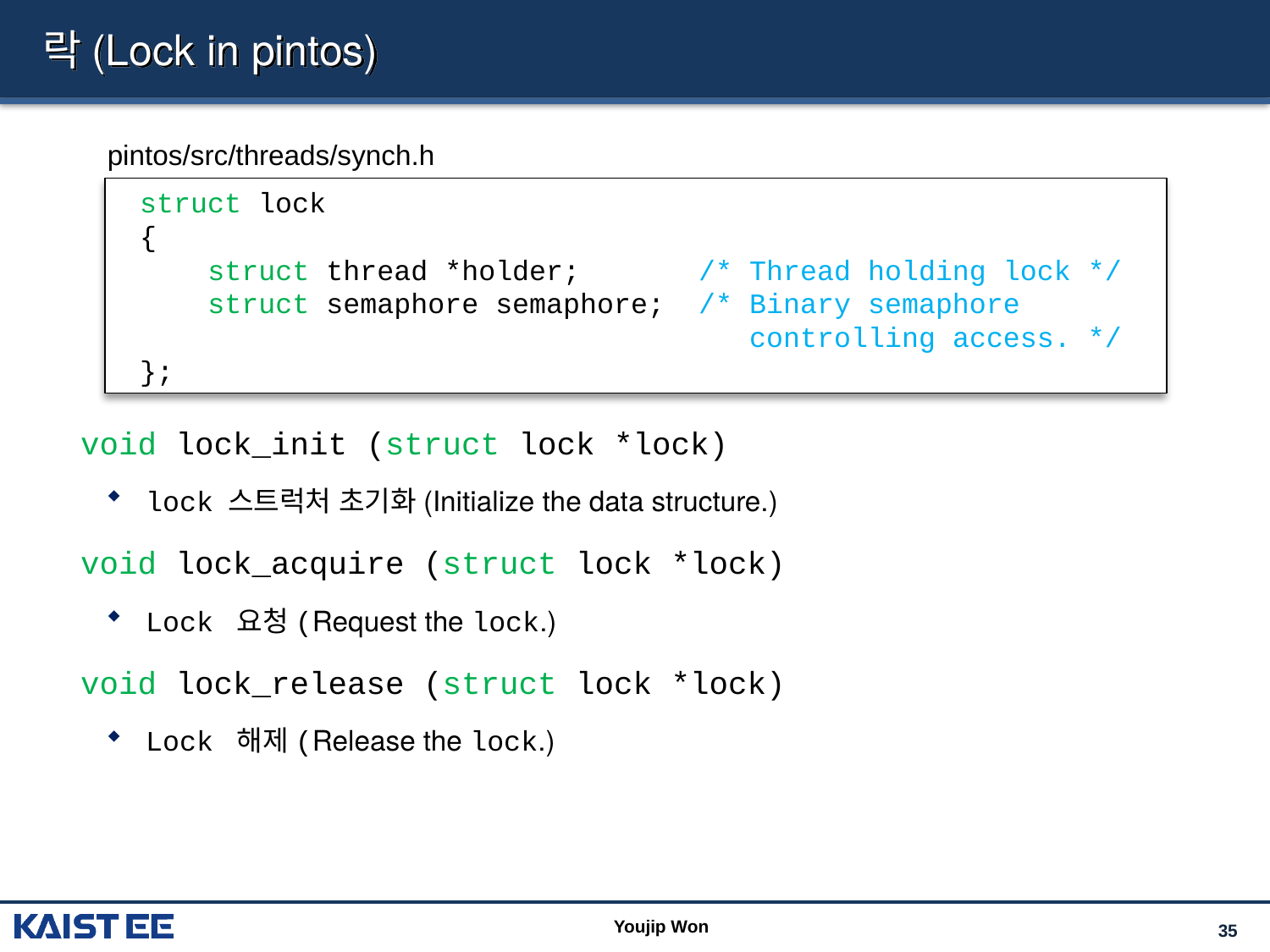

# 락(Lock in pintos)

  void lock_init (struct lock *lock)
lock 스트럭처 초기화(Initialize the data structure.)
  void lock_acquire (struct lock *lock)
Lock 요청(Request the lock.)
  void lock_release (struct lock *lock)
Lock 해제(Release the lock.)

pintos/src/threads/synch.h
struct lock
{
    struct thread *holder;       /* Thread holding lock */
    struct semaphore semaphore;  /* Binary semaphore
                                    controlling access. */
};
Youjip Won
35